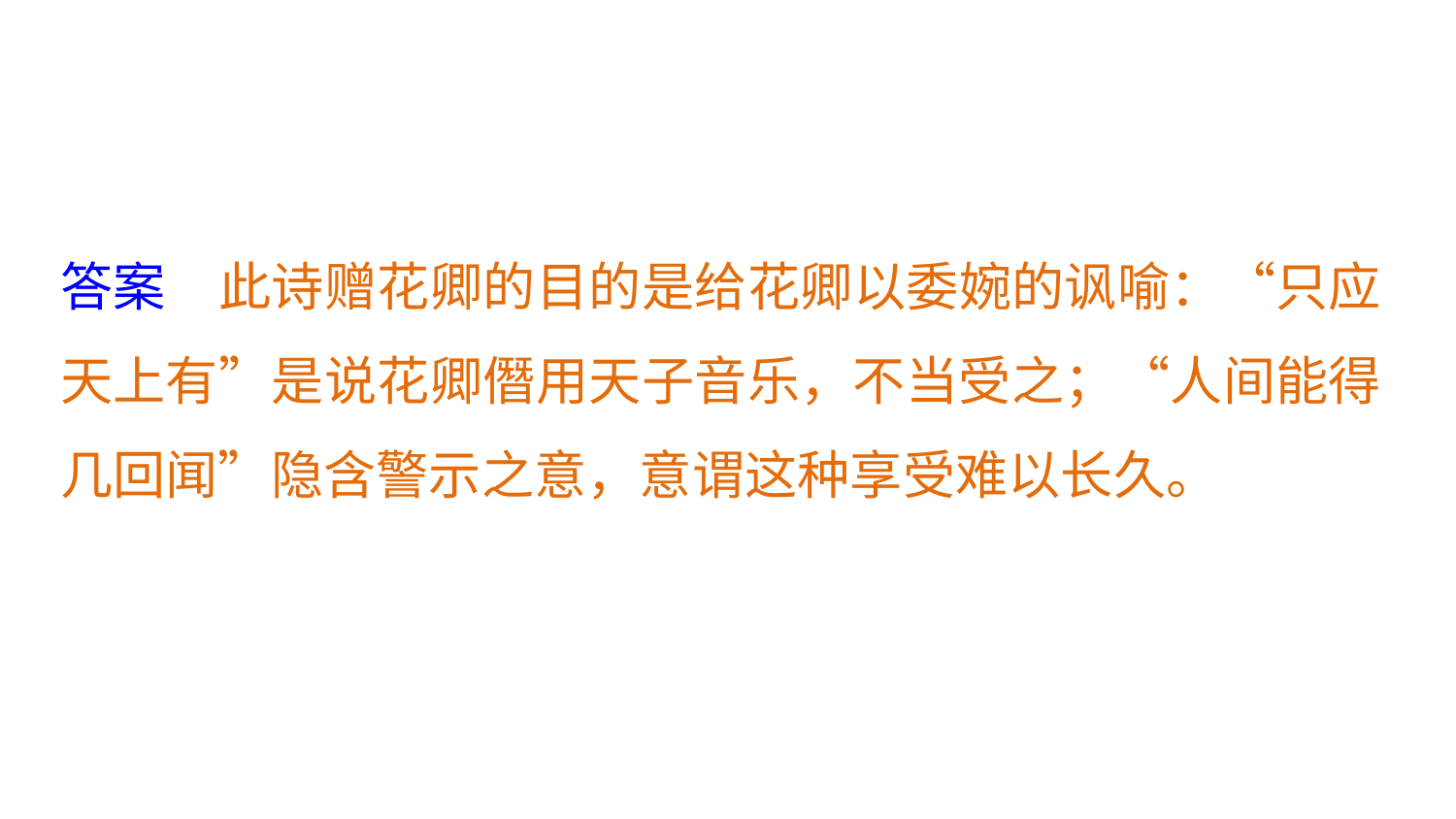

答案　此诗赠花卿的目的是给花卿以委婉的讽喻：“只应天上有”是说花卿僭用天子音乐，不当受之；“人间能得几回闻”隐含警示之意，意谓这种享受难以长久。